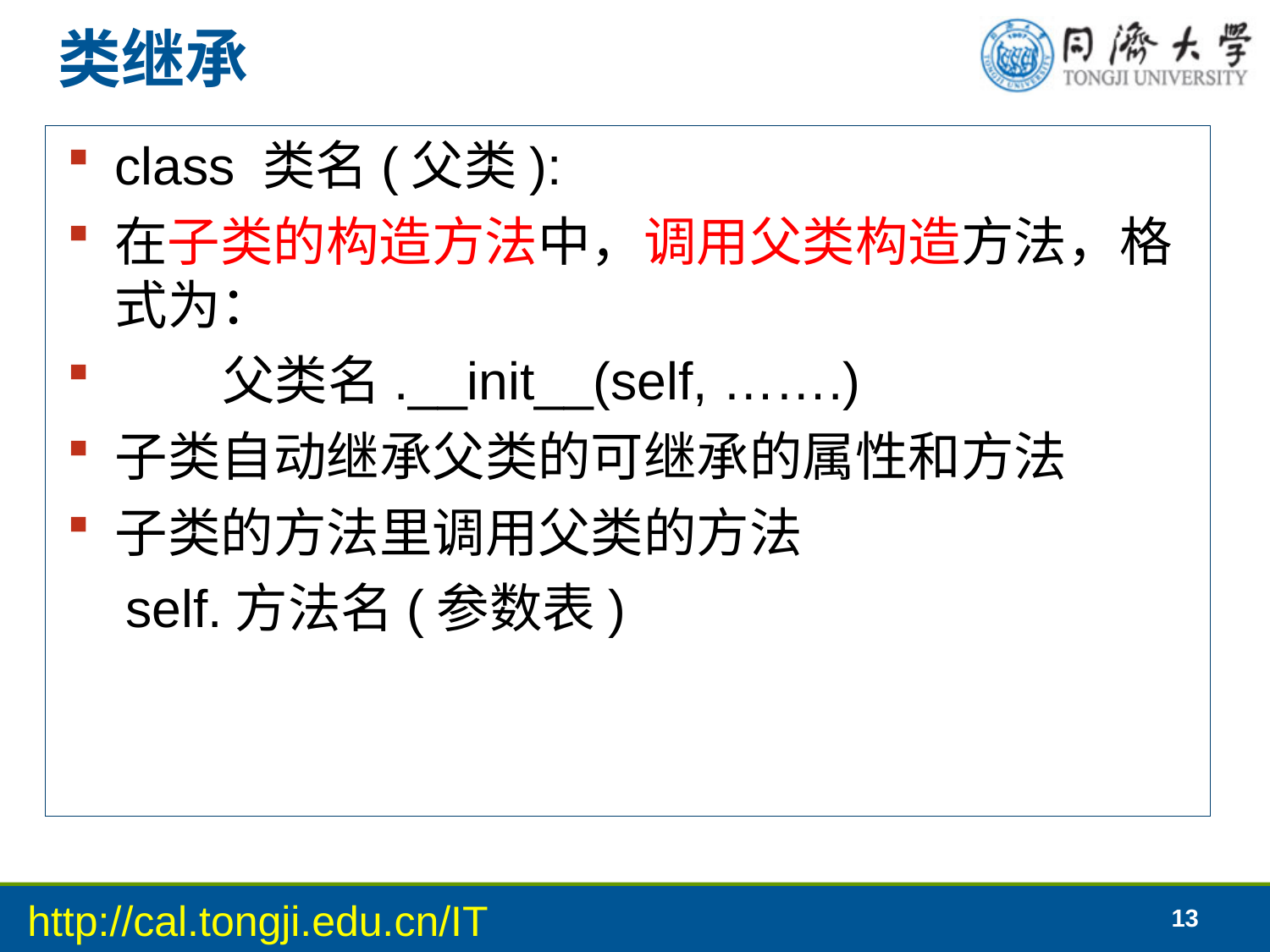

# 类继承
class 类名(父类):
在子类的构造方法中，调用父类构造方法，格式为：
        父类名.__init__(self, …….)
子类自动继承父类的可继承的属性和方法
子类的方法里调用父类的方法
    self.方法名(参数表)